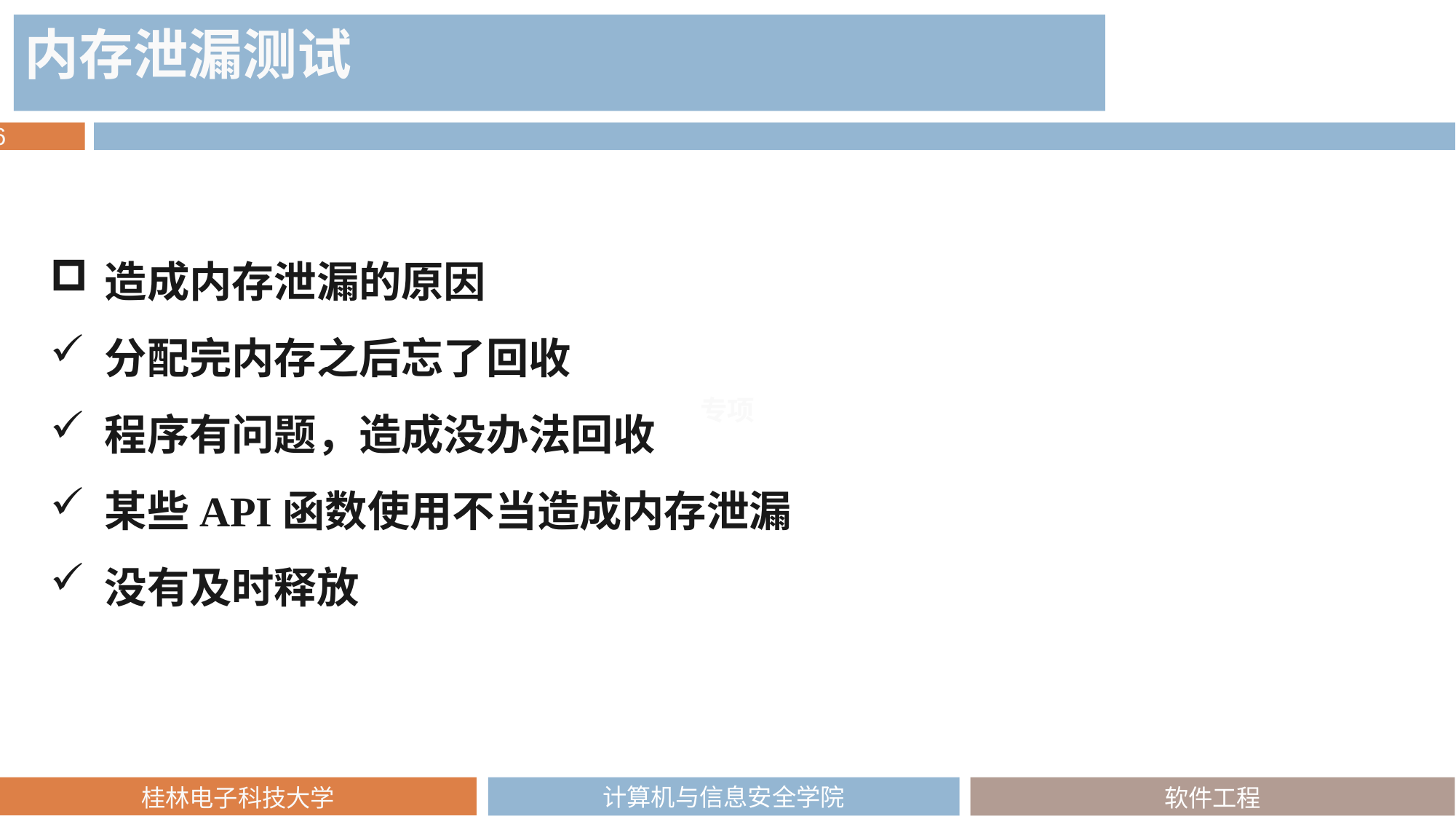

内存泄漏测试

造成内存泄漏的原因
分配完内存之后忘了回收
程序有问题，造成没办法回收
某些API函数使用不当造成内存泄漏
没有及时释放
专项